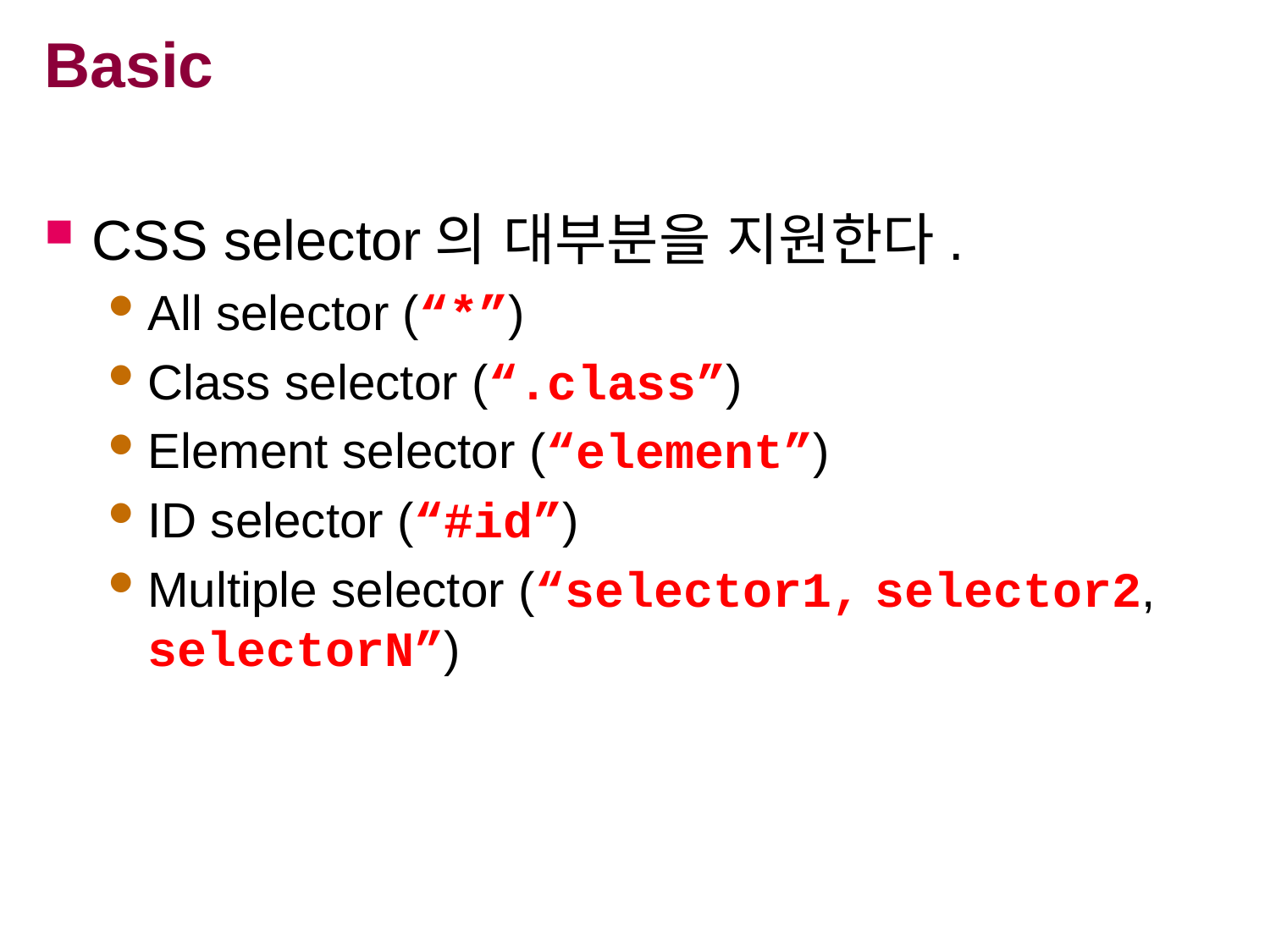

# Basic
CSS selector의 대부분을 지원한다.
All selector (“*”)
Class selector (“.class”)
Element selector (“element”)
ID selector (“#id”)
Multiple selector (“selector1, selector2, selectorN”)